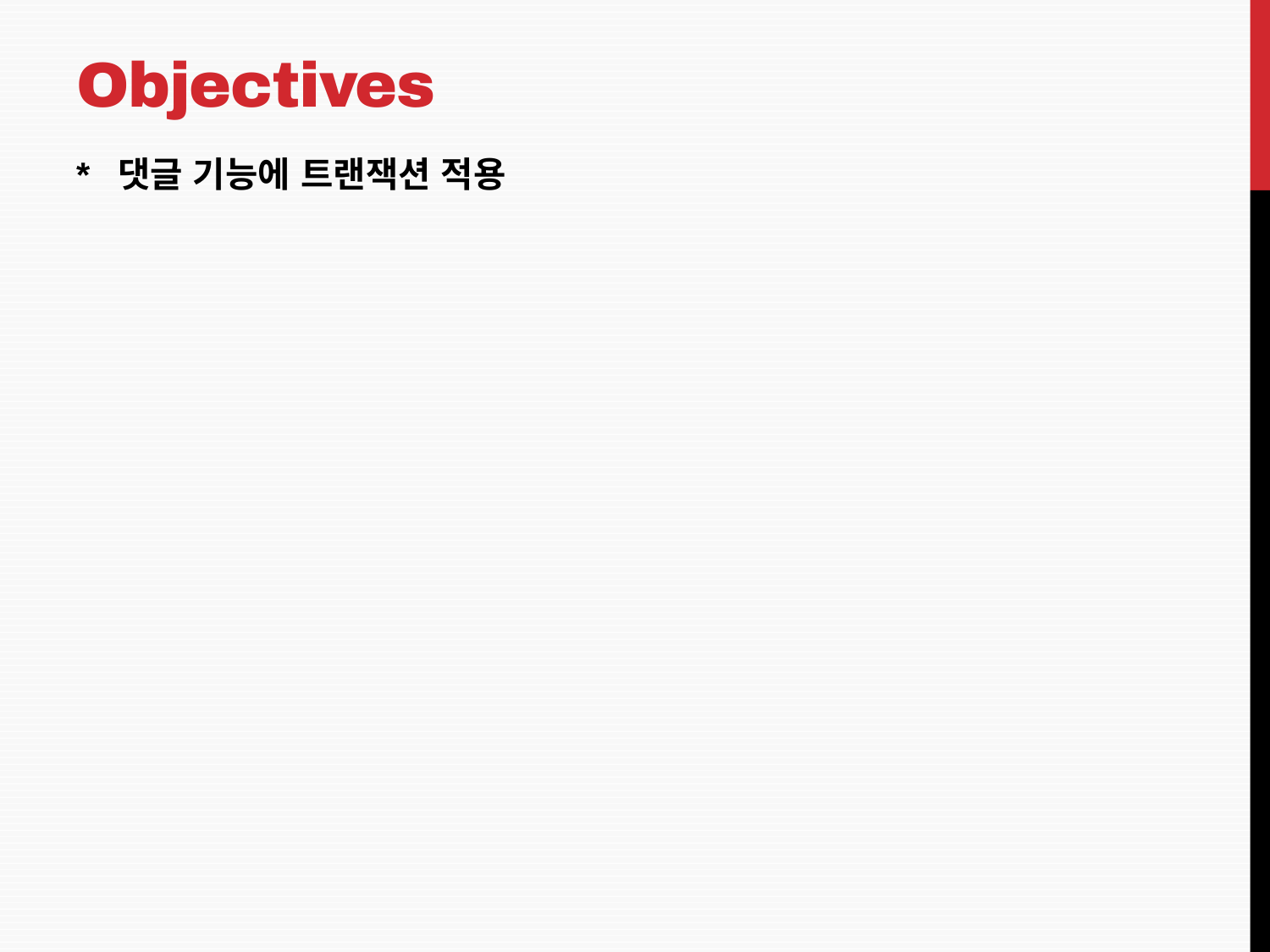

# Objectives
*  댓글 기능에 트랜잭션 적용